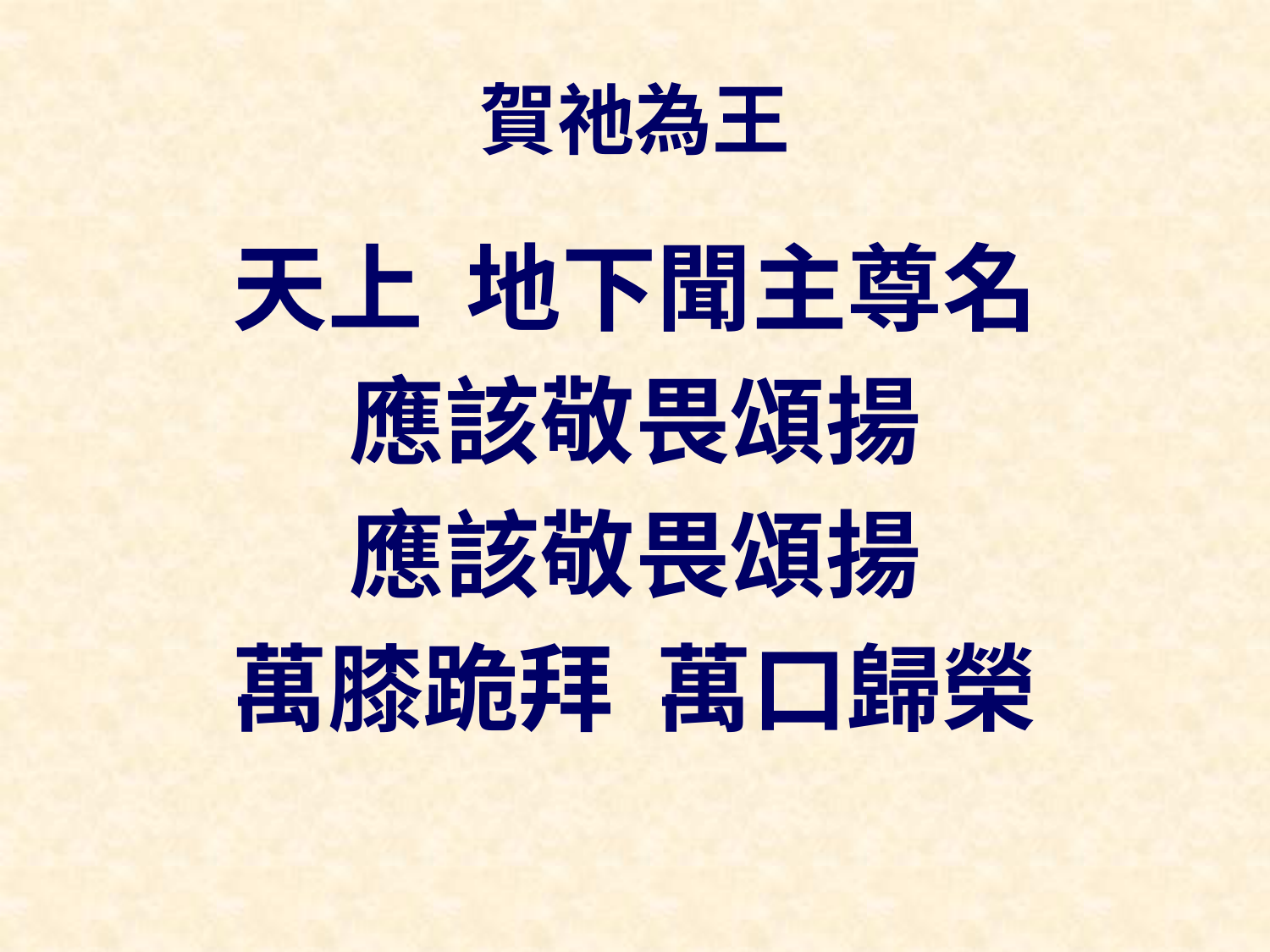

# 賀祂為王
天上  地下聞主尊名
應該敬畏頌揚
應該敬畏頌揚
萬膝跪拜  萬口歸榮